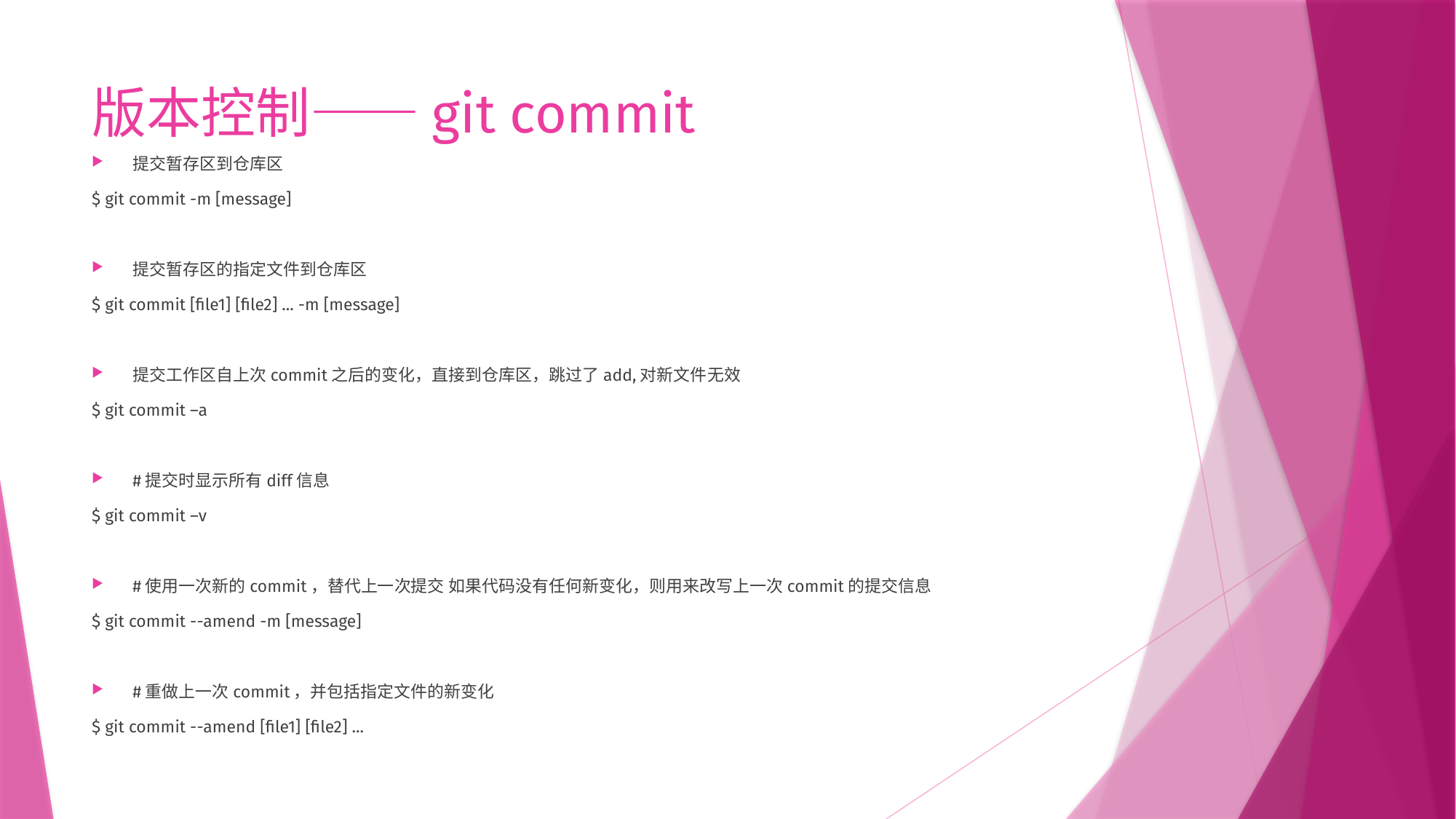

# 版本控制——git commit
提交暂存区到仓库区
$ git commit -m [message]

提交暂存区的指定文件到仓库区
$ git commit [file1] [file2] ... -m [message]

提交工作区自上次commit之后的变化，直接到仓库区，跳过了add,对新文件无效
$ git commit –a

#提交时显示所有diff信息
$ git commit –v

#使用一次新的commit，替代上一次提交 如果代码没有任何新变化，则用来改写上一次commit的提交信息
$ git commit --amend -m [message]

#重做上一次commit，并包括指定文件的新变化
$ git commit --amend [file1] [file2] ...